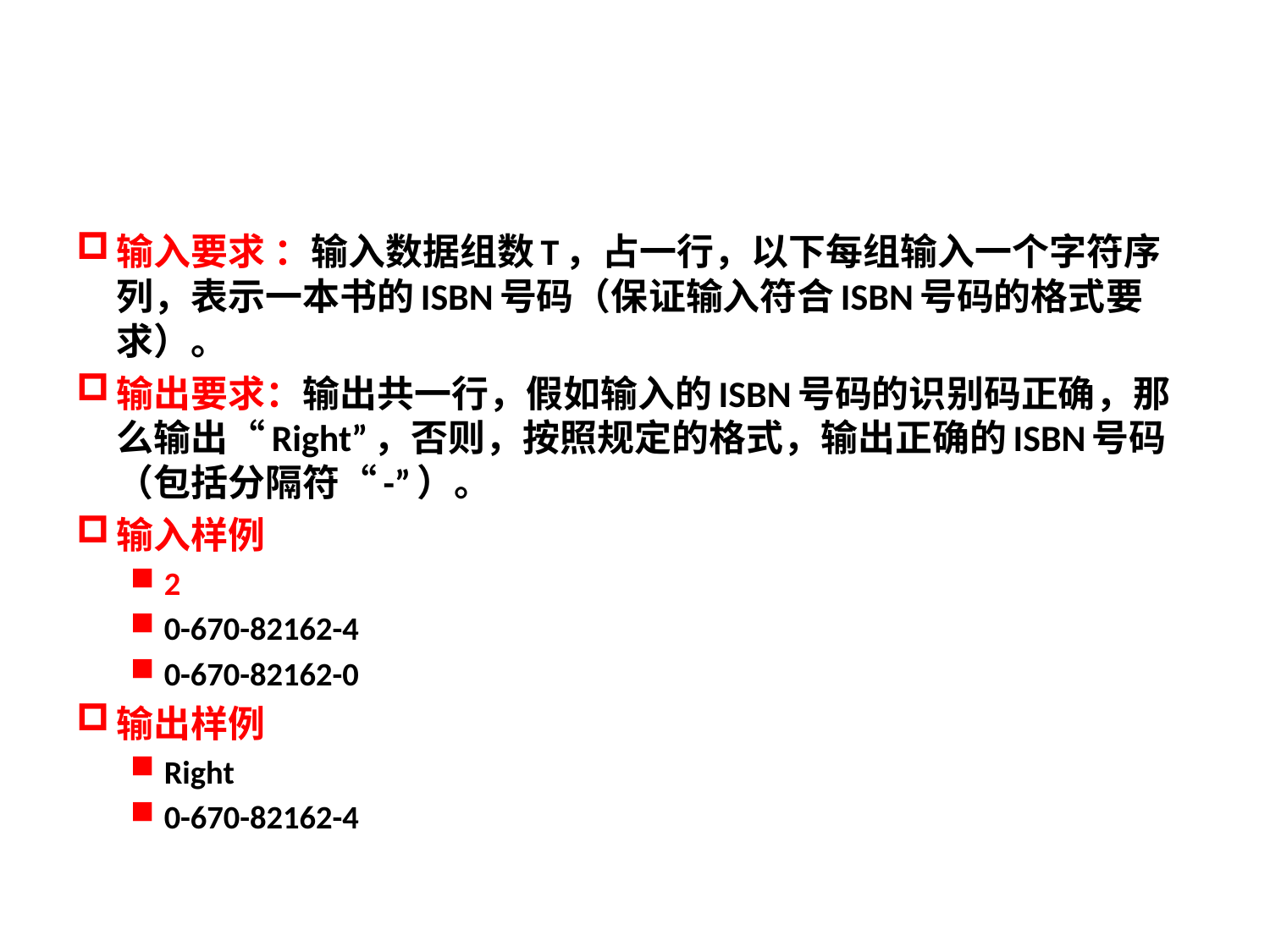

#
输入要求 ：输入数据组数T，占一行，以下每组输入一个字符序列，表示一本书的ISBN号码（保证输入符合ISBN号码的格式要求）。
输出要求：输出共一行，假如输入的ISBN号码的识别码正确，那么输出“Right”，否则，按照规定的格式，输出正确的ISBN号码（包括分隔符“-”）。
输入样例
2
0-670-82162-4
0-670-82162-0
输出样例
Right
0-670-82162-4